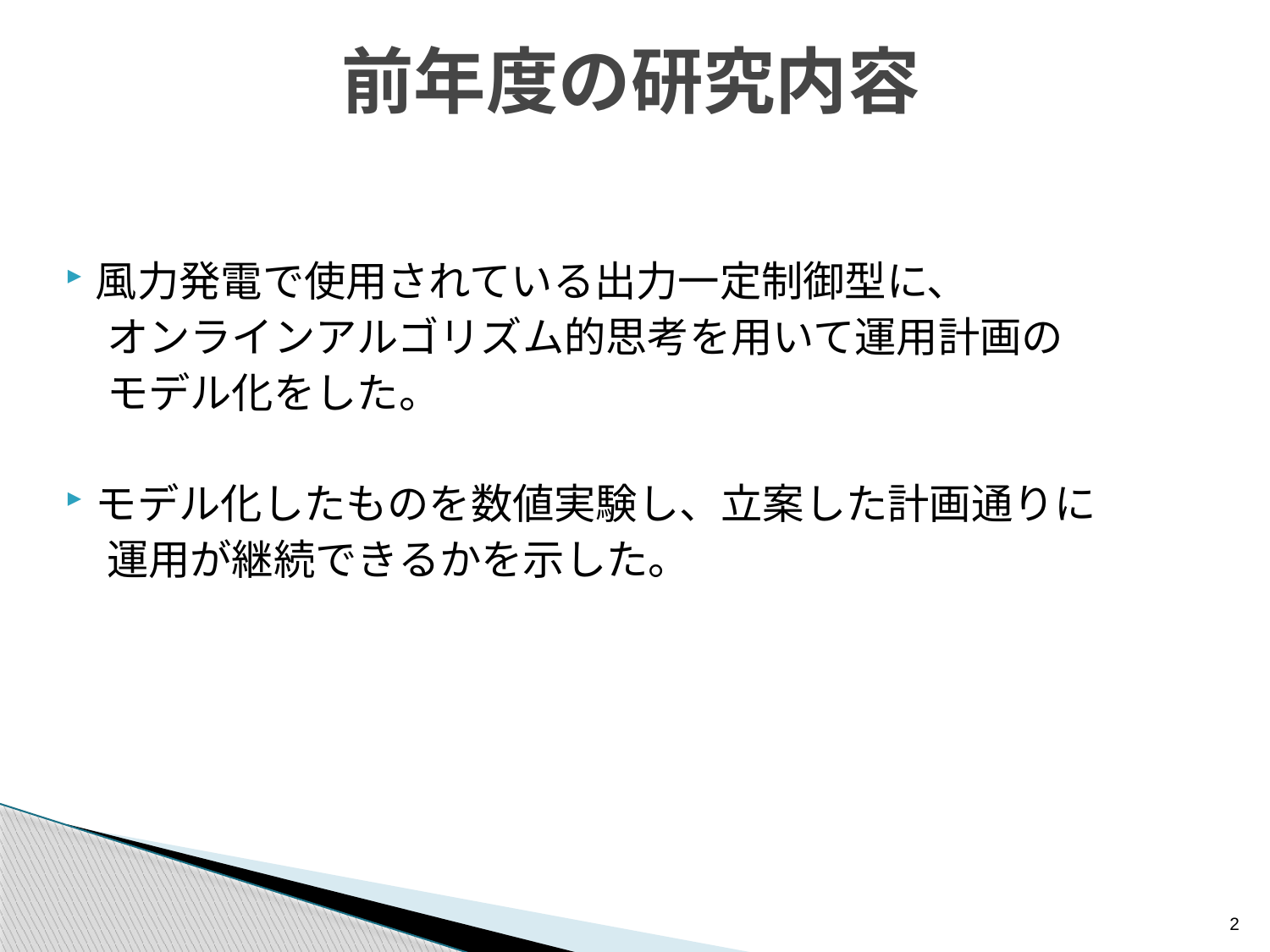

# 前年度の研究内容

風力発電で使用されている出力一定制御型に、
　オンラインアルゴリズム的思考を用いて運用計画の
　モデル化をした。

モデル化したものを数値実験し、立案した計画通りに
　運用が継続できるかを示した。

2